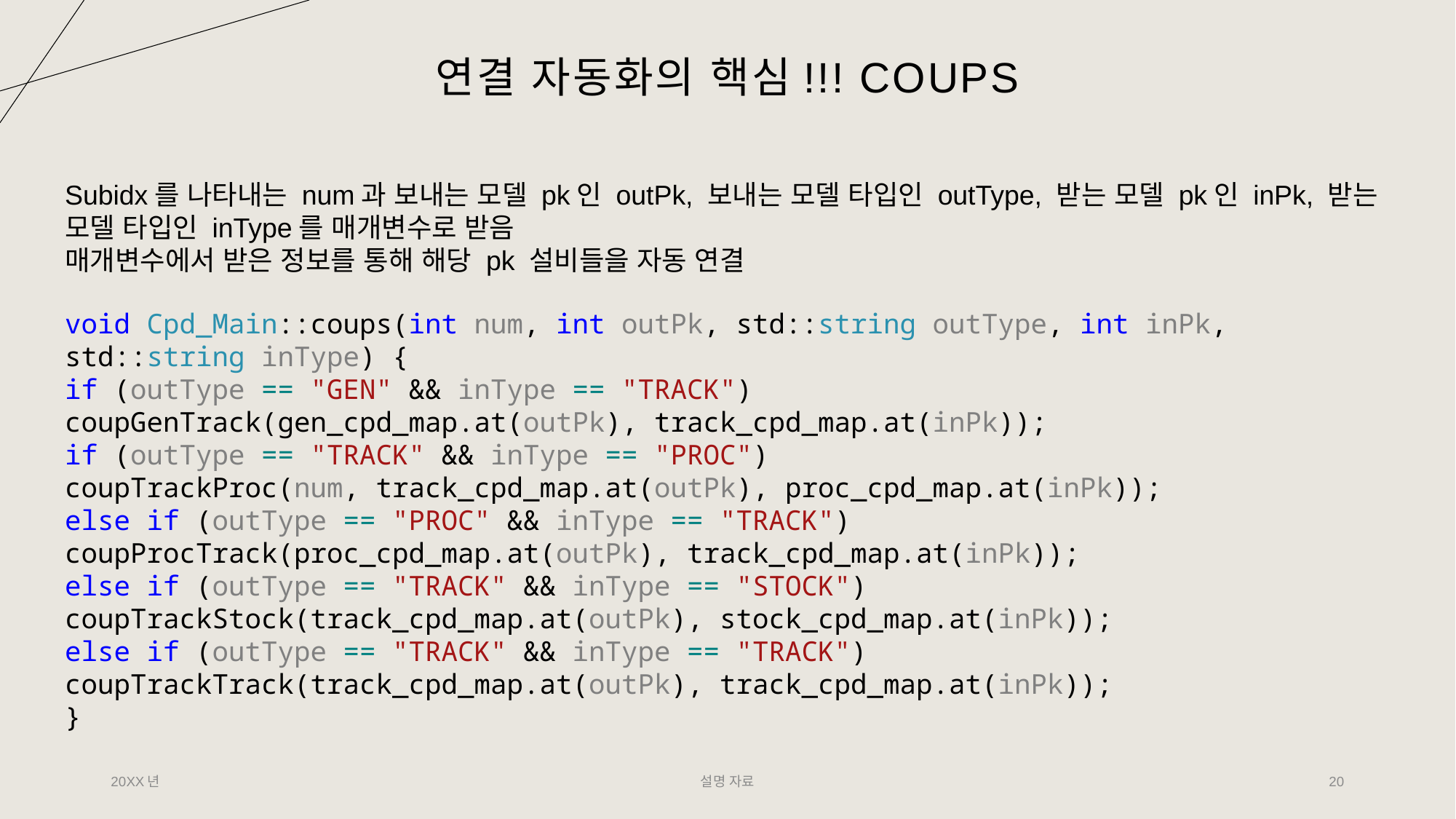

# 연결 자동화의 핵심!!! Coups
Subidx를 나타내는 num과 보내는 모델 pk인 outPk, 보내는 모델 타입인 outType, 받는 모델 pk인 inPk, 받는 모델 타입인 inType를 매개변수로 받음
매개변수에서 받은 정보를 통해 해당 pk 설비들을 자동 연결
void Cpd_Main::coups(int num, int outPk, std::string outType, int inPk, std::string inType) {
if (outType == "GEN" && inType == "TRACK")
coupGenTrack(gen_cpd_map.at(outPk), track_cpd_map.at(inPk));
if (outType == "TRACK" && inType == "PROC")
coupTrackProc(num, track_cpd_map.at(outPk), proc_cpd_map.at(inPk));
else if (outType == "PROC" && inType == "TRACK")
coupProcTrack(proc_cpd_map.at(outPk), track_cpd_map.at(inPk));
else if (outType == "TRACK" && inType == "STOCK")
coupTrackStock(track_cpd_map.at(outPk), stock_cpd_map.at(inPk));
else if (outType == "TRACK" && inType == "TRACK")
coupTrackTrack(track_cpd_map.at(outPk), track_cpd_map.at(inPk));
}
20XX년
설명 자료
20